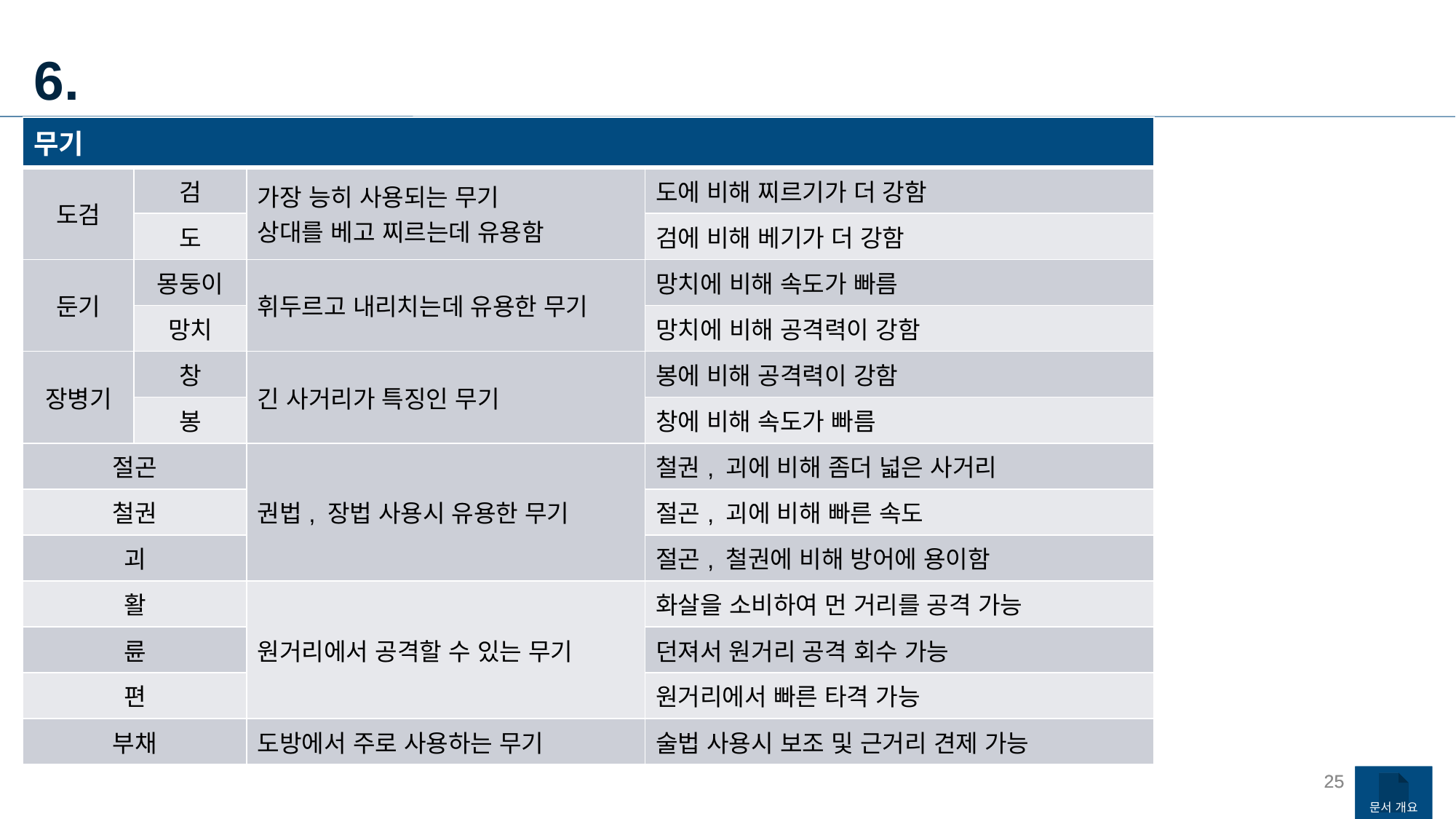

6.
| 무기 |  |  |  |
| --- | --- | --- | --- |
| 도검 | 검 | 가장 능히 사용되는 무기 상대를 베고 찌르는데 유용함 | 도에 비해 찌르기가 더 강함 |
|  | 도 |  | 검에 비해 베기가 더 강함 |
| 둔기 | 몽둥이 | 휘두르고 내리치는데 유용한 무기 | 망치에 비해 속도가 빠름 |
|  | 망치 |  | 망치에 비해 공격력이 강함 |
| 장병기 | 창 | 긴 사거리가 특징인 무기 | 봉에 비해 공격력이 강함 |
|  | 봉 |  | 창에 비해 속도가 빠름 |
| 절곤 |  | 권법, 장법 사용시 유용한 무기 | 철권, 괴에 비해 좀더 넓은 사거리 |
| 철권 |  | 장갑처럼 착용하는 무기 | 절곤, 괴에 비해 빠른 속도 |
| 괴 |  | 근거리 타격에 사용하는 무기 | 절곤, 철권에 비해 방어에 용이함 |
| 활 |  | 원거리에서 공격할 수 있는 무기 | 화살을 소비하여 먼 거리를 공격 가능 |
| 륜 |  | 베고 던질 수 있는 무기 | 던져서 원거리 공격 회수 가능 |
| 편 |  | 긴 사거리가 특징인 무기 | 원거리에서 빠른 타격 가능 |
| 부채 |  | 도방에서 주로 사용하는 무기 | 술법 사용시 보조 및 근거리 견제 가능 |
25
25

문서 개요

문서 개요